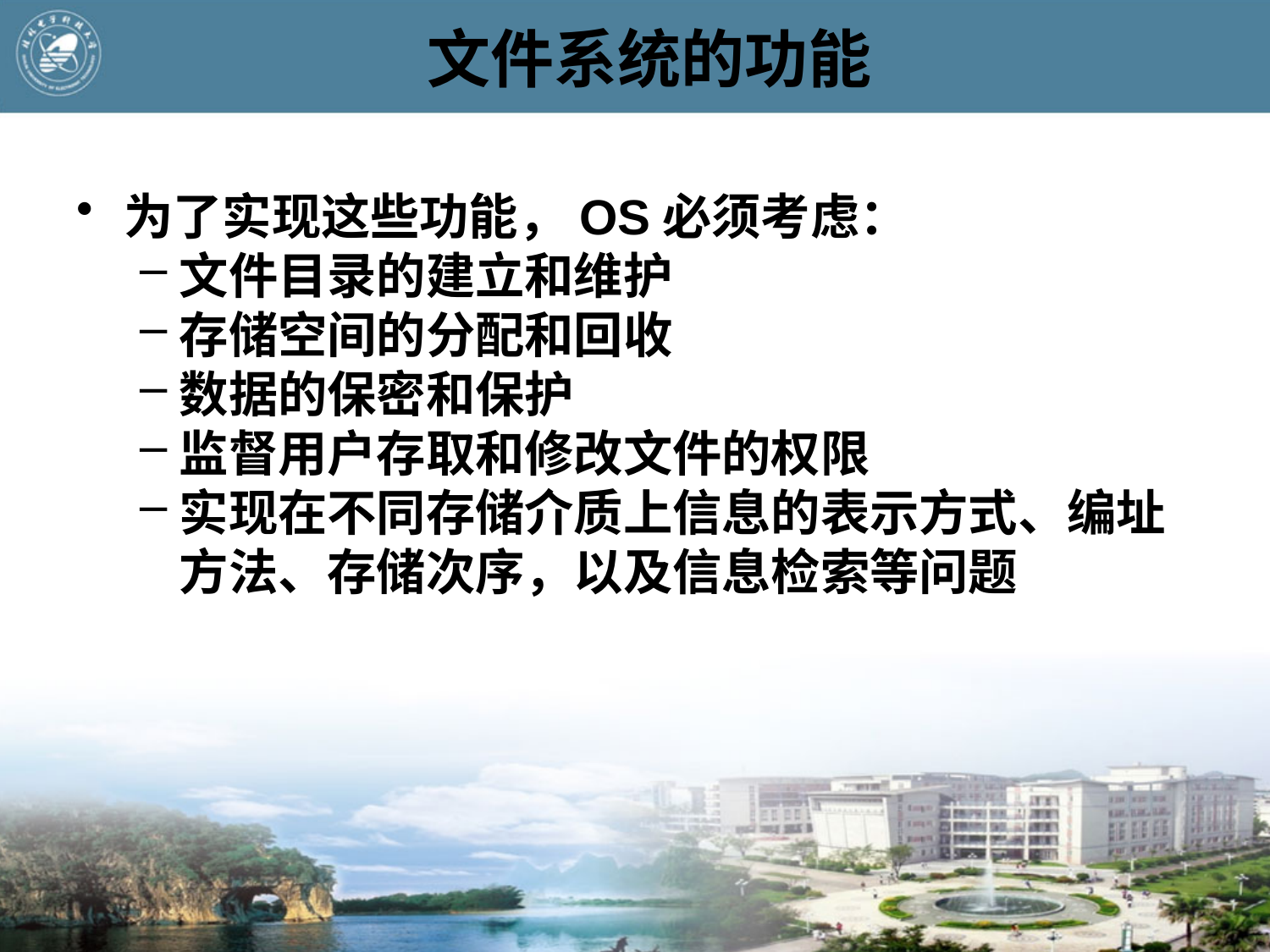

# 文件系统的功能
为了实现这些功能，OS必须考虑：
文件目录的建立和维护
存储空间的分配和回收
数据的保密和保护
监督用户存取和修改文件的权限
实现在不同存储介质上信息的表示方式、编址方法、存储次序，以及信息检索等问题